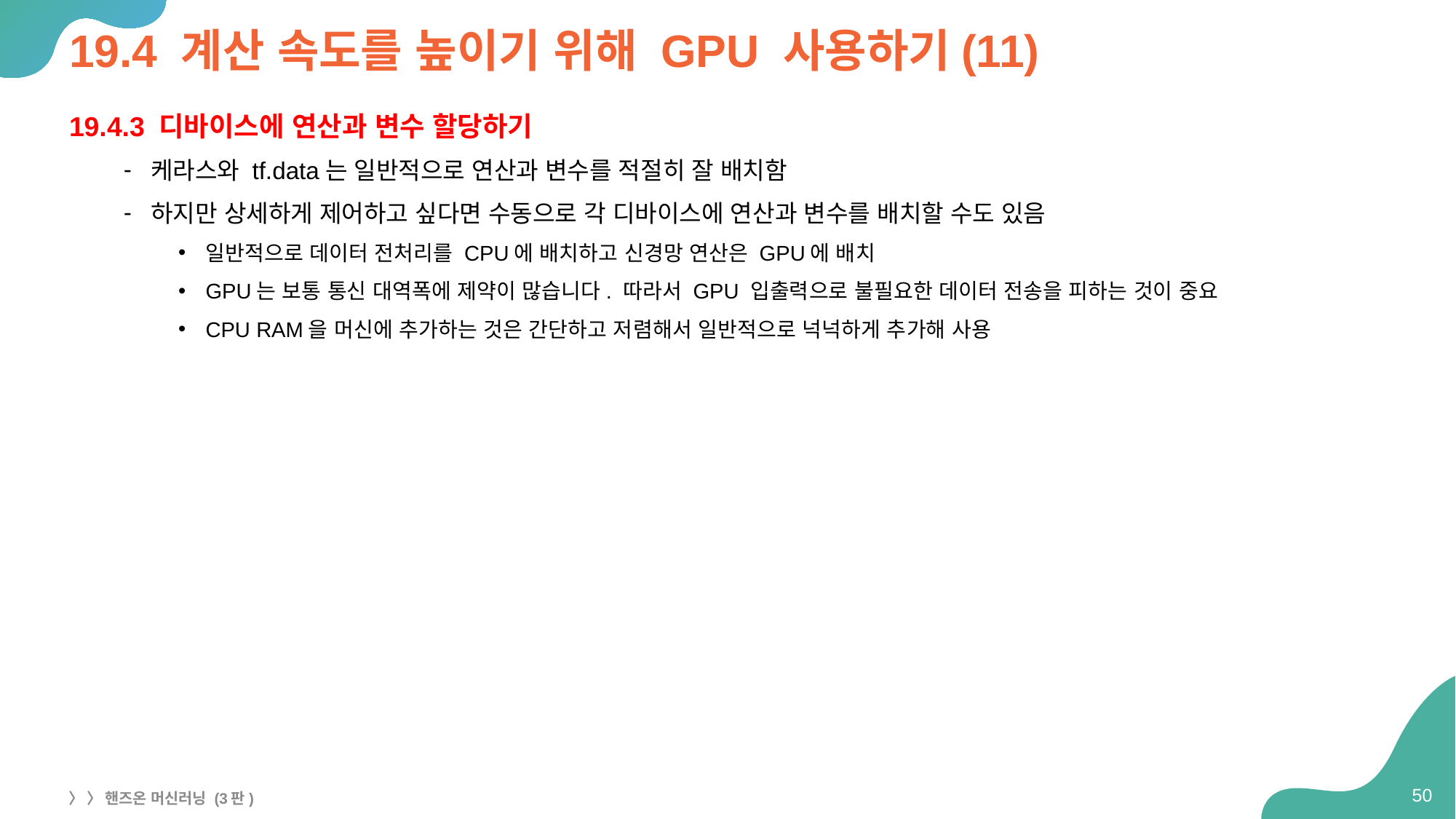

# 19.4 계산 속도를 높이기 위해 GPU 사용하기(11)
19.4.3 디바이스에 연산과 변수 할당하기
케라스와 tf.data는 일반적으로 연산과 변수를 적절히 잘 배치함
하지만 상세하게 제어하고 싶다면 수동으로 각 디바이스에 연산과 변수를 배치할 수도 있음
일반적으로 데이터 전처리를 CPU에 배치하고 신경망 연산은 GPU에 배치
GPU는 보통 통신 대역폭에 제약이 많습니다. 따라서 GPU 입출력으로 불필요한 데이터 전송을 피하는 것이 중요
CPU RAM을 머신에 추가하는 것은 간단하고 저렴해서 일반적으로 넉넉하게 추가해 사용
50
〉 〉 핸즈온 머신러닝 (3판)